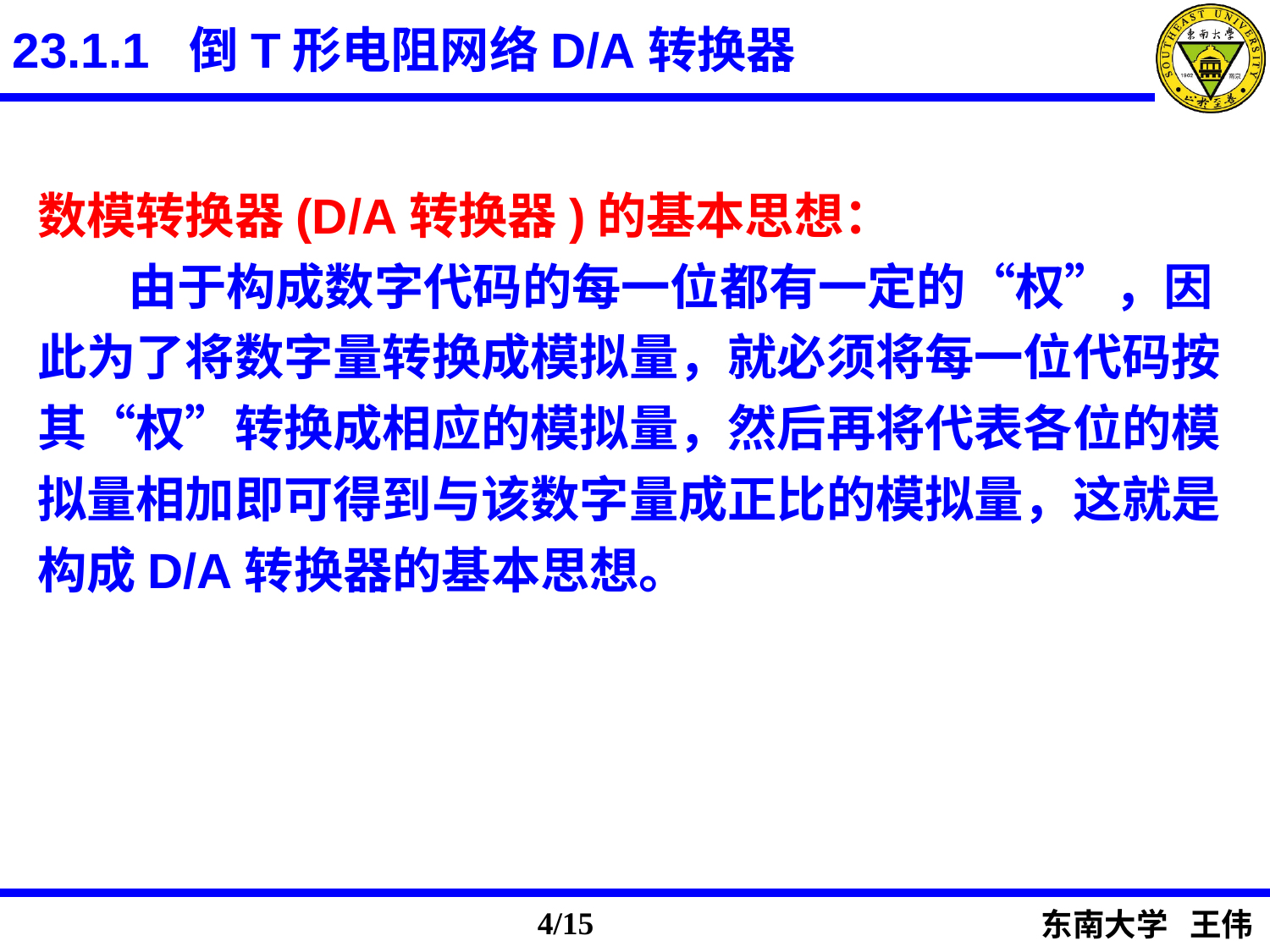

23.1.1  倒T形电阻网络D/A转换器
数模转换器(D/A转换器)的基本思想：
       由于构成数字代码的每一位都有一定的“权”，因此为了将数字量转换成模拟量，就必须将每一位代码按其“权”转换成相应的模拟量，然后再将代表各位的模拟量相加即可得到与该数字量成正比的模拟量，这就是构成D/A转换器的基本思想。